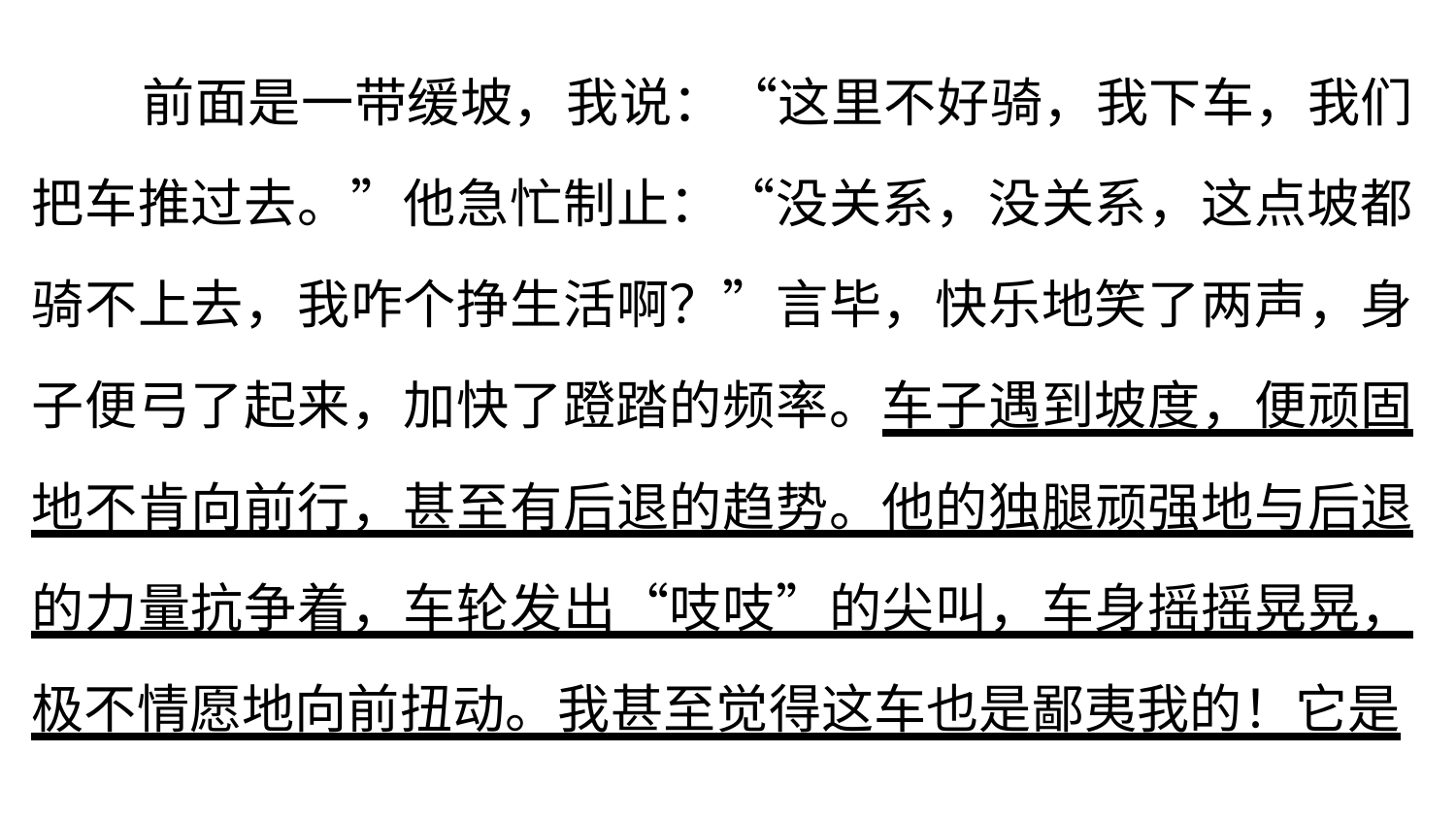

前面是一带缓坡，我说：“这里不好骑，我下车，我们把车推过去。”他急忙制止：“没关系，没关系，这点坡都骑不上去，我咋个挣生活啊？”言毕，快乐地笑了两声，身子便弓了起来，加快了蹬踏的频率。车子遇到坡度，便顽固地不肯向前行，甚至有后退的趋势。他的独腿顽强地与后退的力量抗争着，车轮发出“吱吱”的尖叫，车身摇摇晃晃，极不情愿地向前扭动。我甚至觉得这车也是鄙夷我的！它是